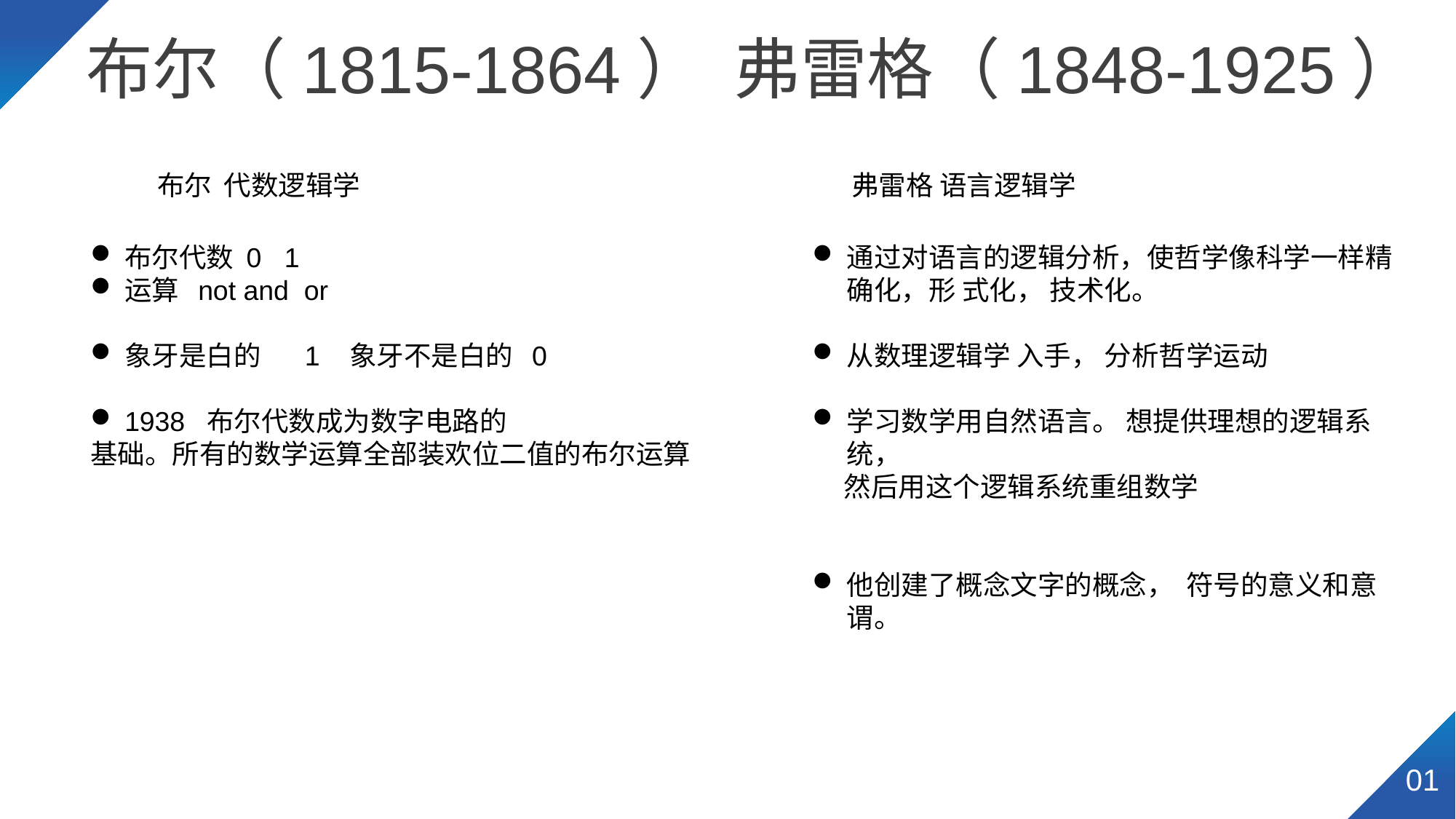

布尔（1815-1864）  弗雷格（1848-1925）
布尔  代数逻辑学
弗雷格 语言逻辑学
布尔代数 0   1
运算  not and  or

象牙是白的      1   象牙不是白的  0

1938  布尔代数成为数字电路的
基础。所有的数学运算全部装欢位二值的布尔运算

通过对语言的逻辑分析，使哲学像科学一样精确化，形 式化， 技术化。

从数理逻辑学 入手， 分析哲学运动

学习数学用自然语言。 想提供理想的逻辑系统，
    然后用这个逻辑系统重组数学

他创建了概念文字的概念，  符号的意义和意谓。

01